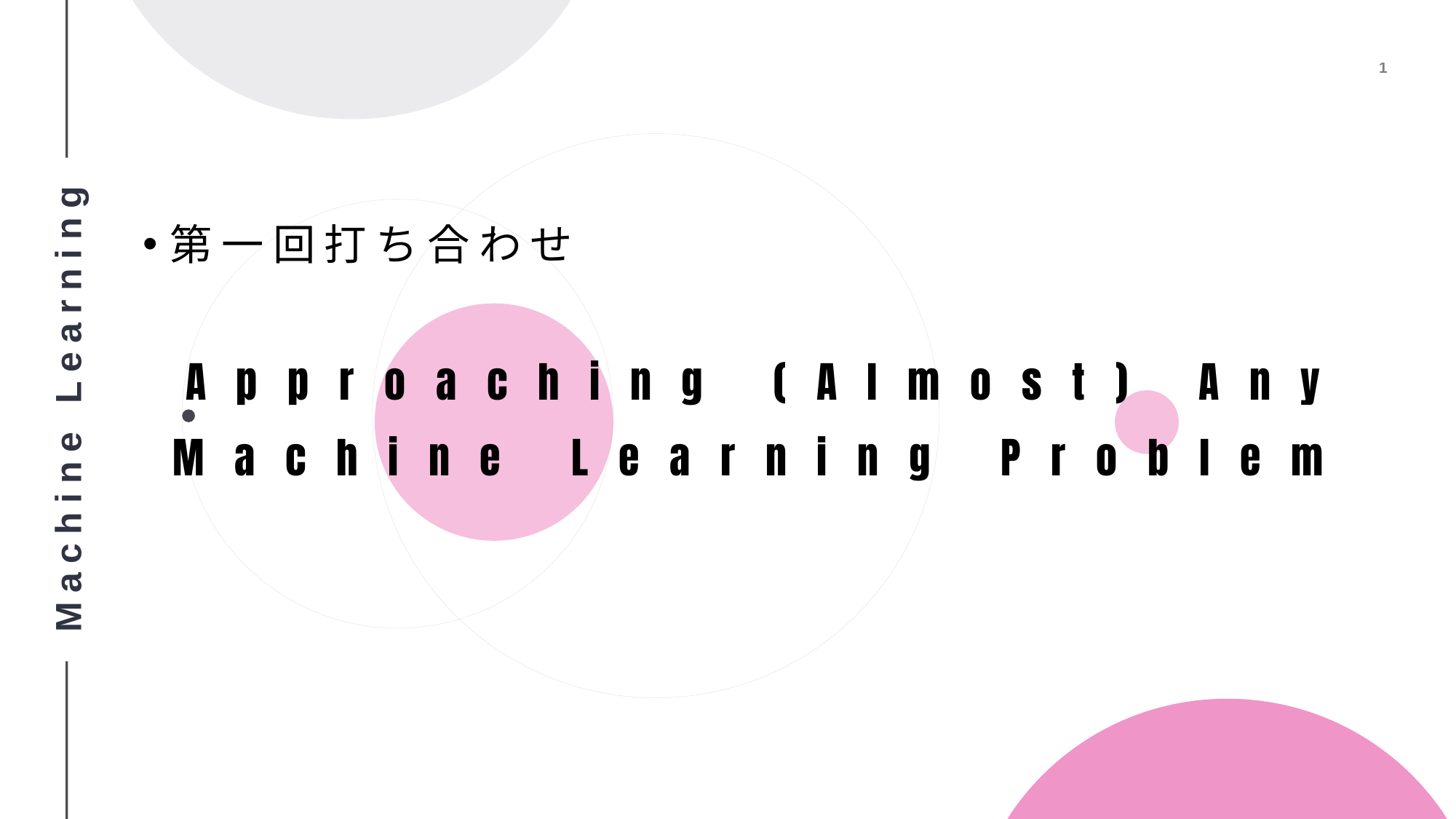

# Approaching (Almost) Any Machine Learning Problem
第一回打ち合わせ